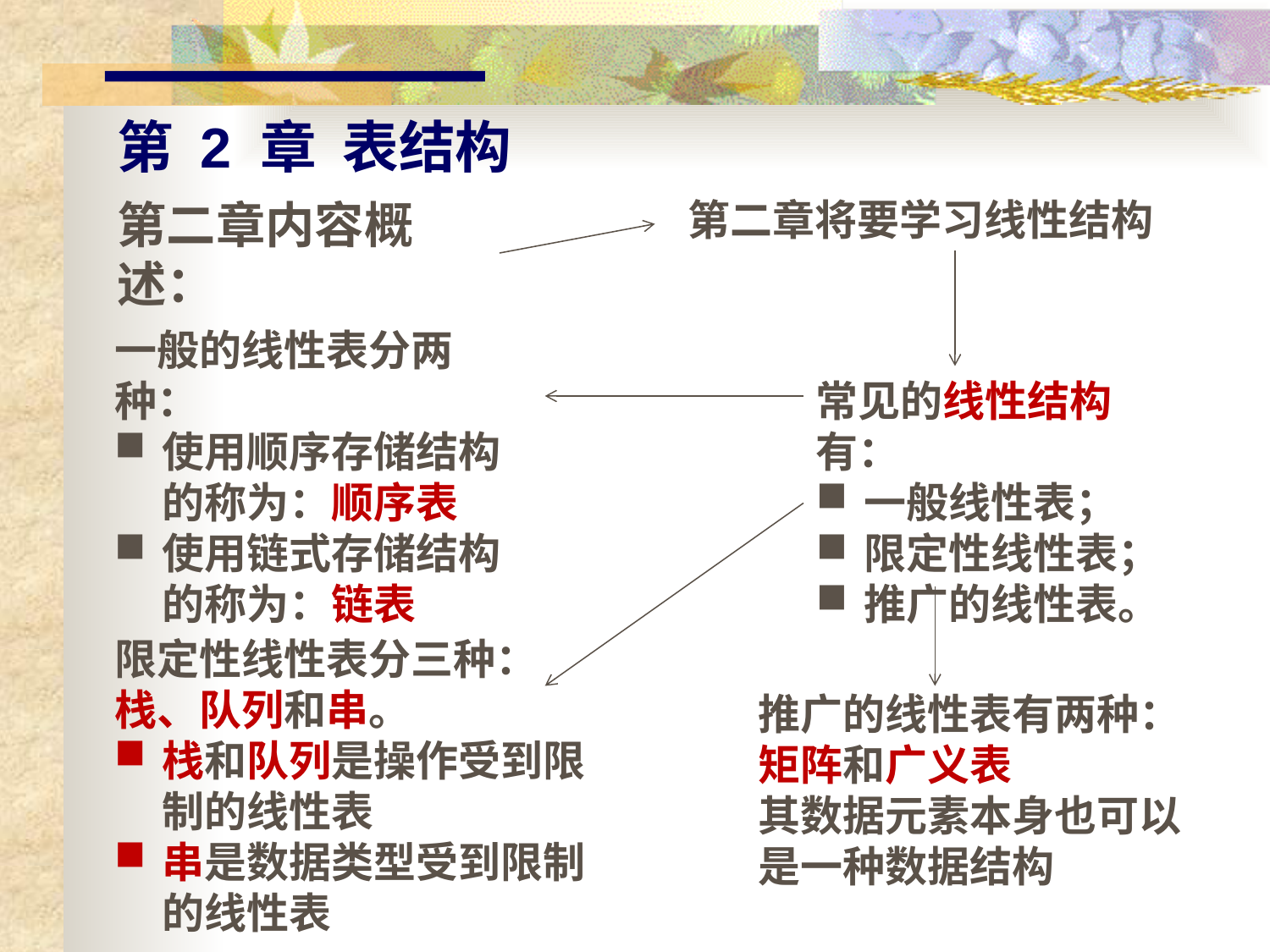

第 2 章  表结构
第二章内容概述：
第二章将要学习线性结构
一般的线性表分两种：
使用顺序存储结构的称为：顺序表
使用链式存储结构的称为：链表
常见的线性结构有：
一般线性表；
限定性线性表；
推广的线性表。
限定性线性表分三种：
栈、队列和串。
栈和队列是操作受到限制的线性表
串是数据类型受到限制的线性表
推广的线性表有两种：
矩阵和广义表
其数据元素本身也可以是一种数据结构